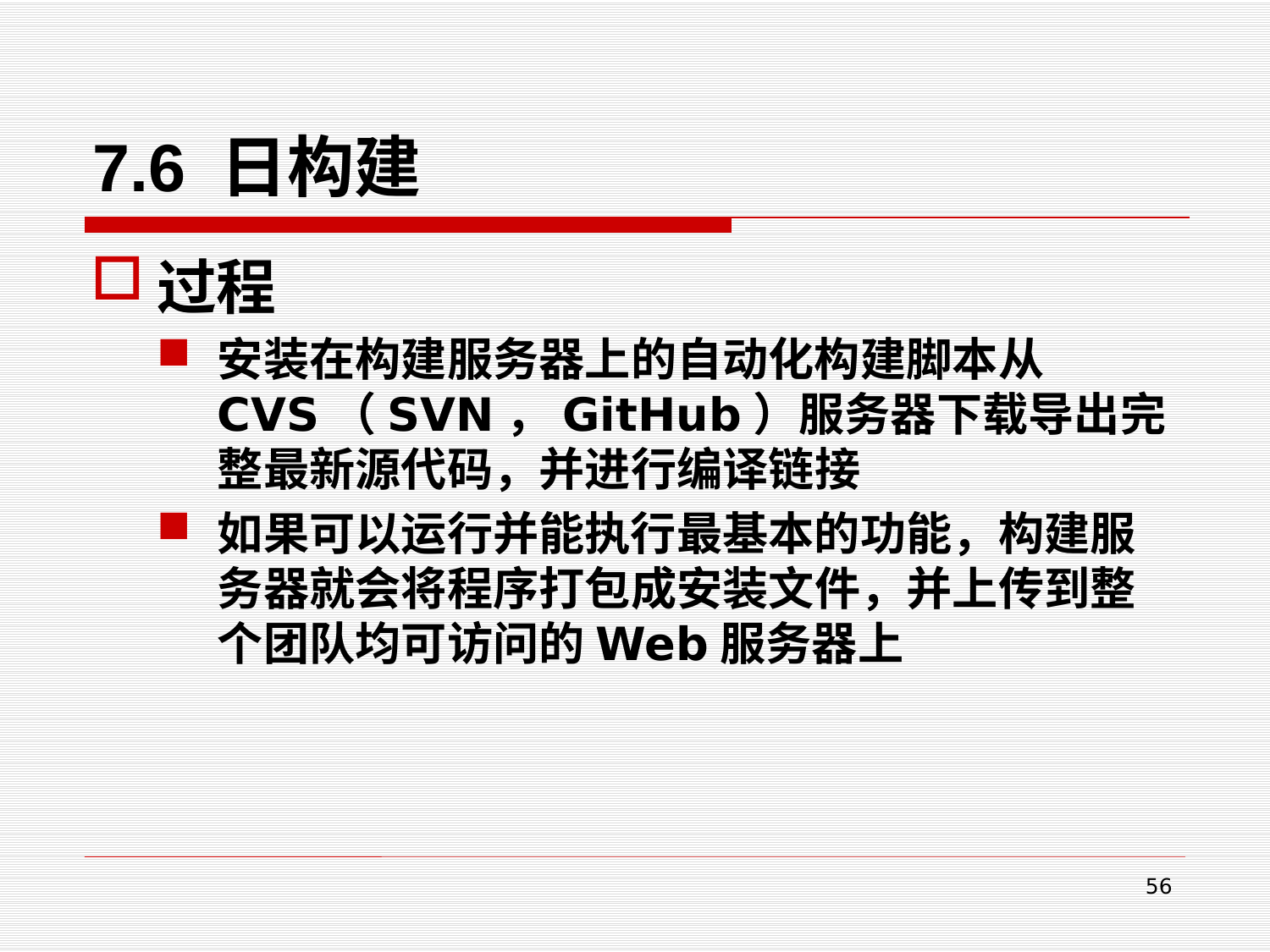

# 7.6 日构建
过程
安装在构建服务器上的自动化构建脚本从CVS（SVN，GitHub）服务器下载导出完整最新源代码，并进行编译链接
如果可以运行并能执行最基本的功能，构建服务器就会将程序打包成安装文件，并上传到整个团队均可访问的Web服务器上
56